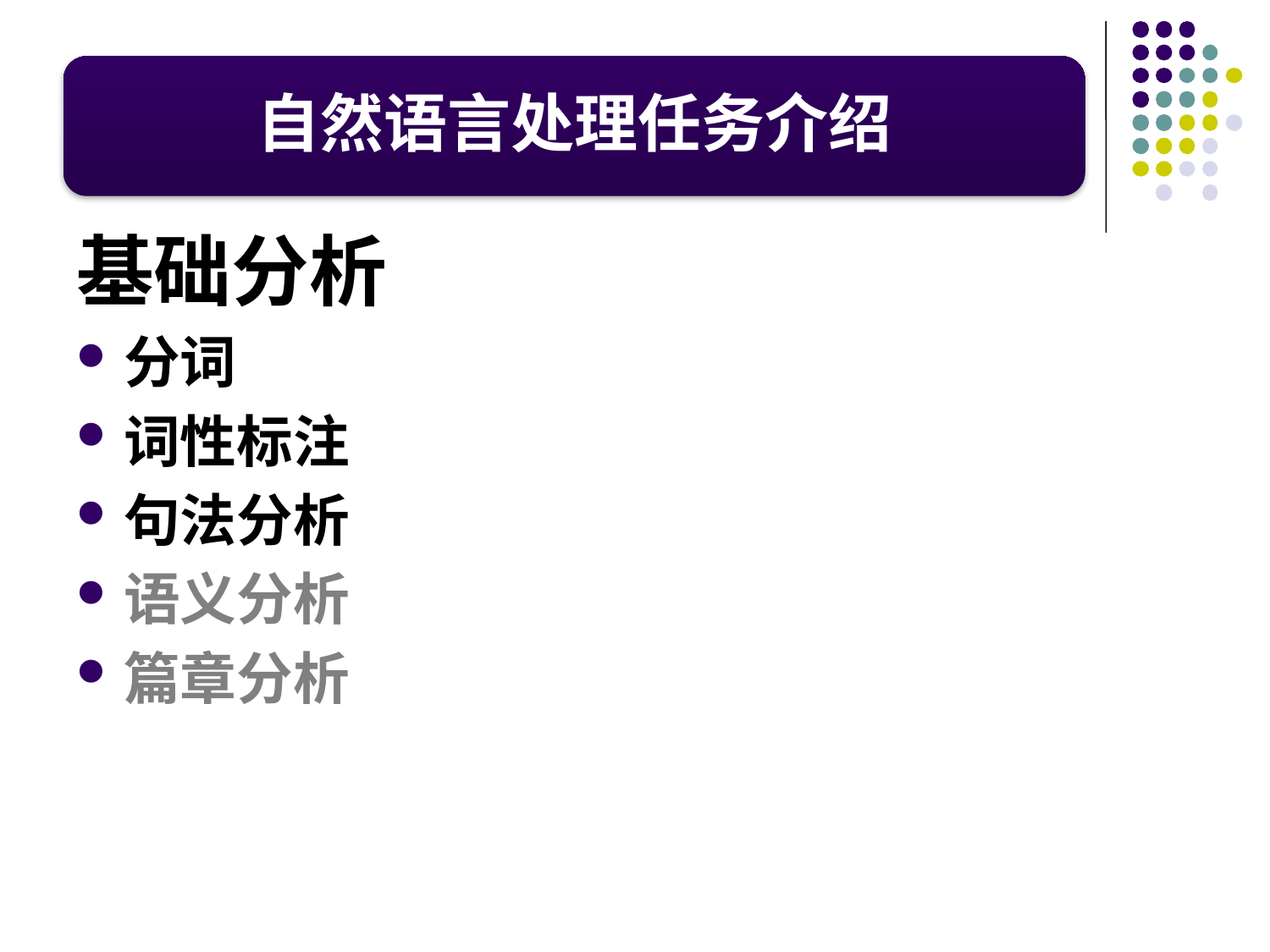

自然语言处理任务介绍
基础分析
分词
词性标注
句法分析
语义分析
篇章分析